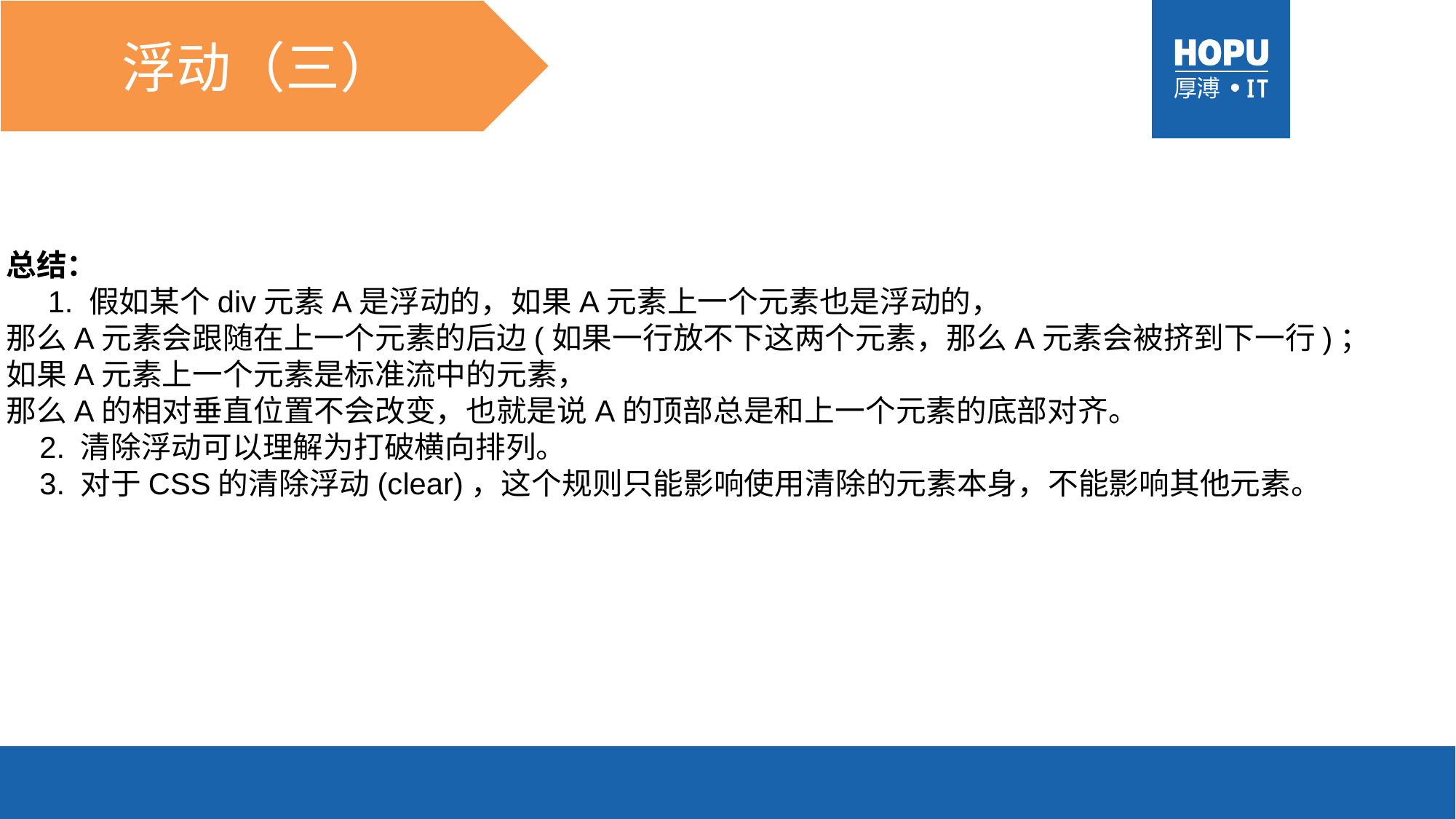

浮动（三）
总结：
     1. 假如某个div元素A是浮动的，如果A元素上一个元素也是浮动的，
那么A元素会跟随在上一个元素的后边(如果一行放不下这两个元素，那么A元素会被挤到下一行)；
如果A元素上一个元素是标准流中的元素，
那么A的相对垂直位置不会改变，也就是说A的顶部总是和上一个元素的底部对齐。
    2. 清除浮动可以理解为打破横向排列。
    3. 对于CSS的清除浮动(clear)，这个规则只能影响使用清除的元素本身，不能影响其他元素。